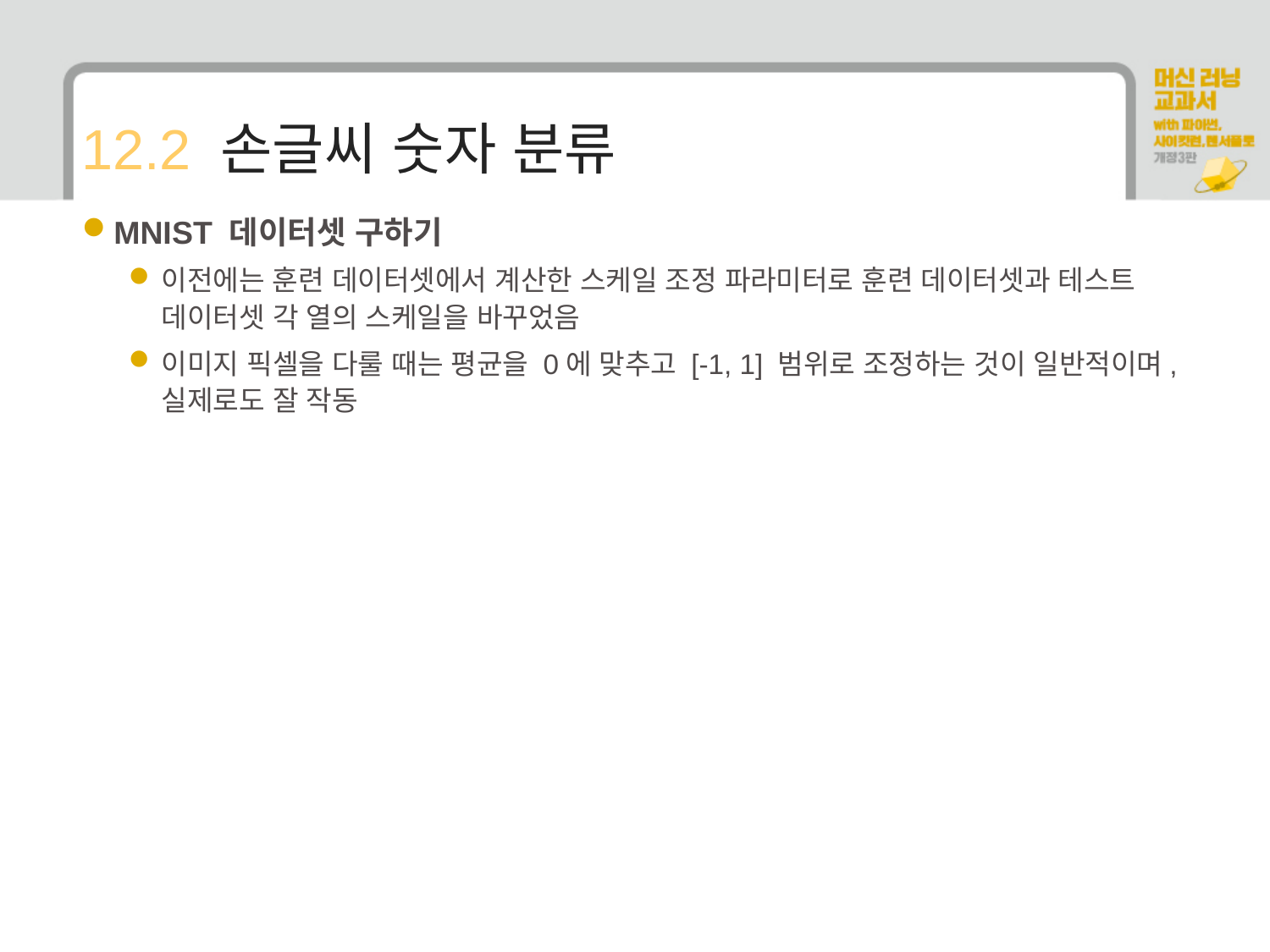

# 12.2 손글씨 숫자 분류
MNIST 데이터셋 구하기
이전에는 훈련 데이터셋에서 계산한 스케일 조정 파라미터로 훈련 데이터셋과 테스트 데이터셋 각 열의 스케일을 바꾸었음
이미지 픽셀을 다룰 때는 평균을 0에 맞추고 [-1, 1] 범위로 조정하는 것이 일반적이며, 실제로도 잘 작동